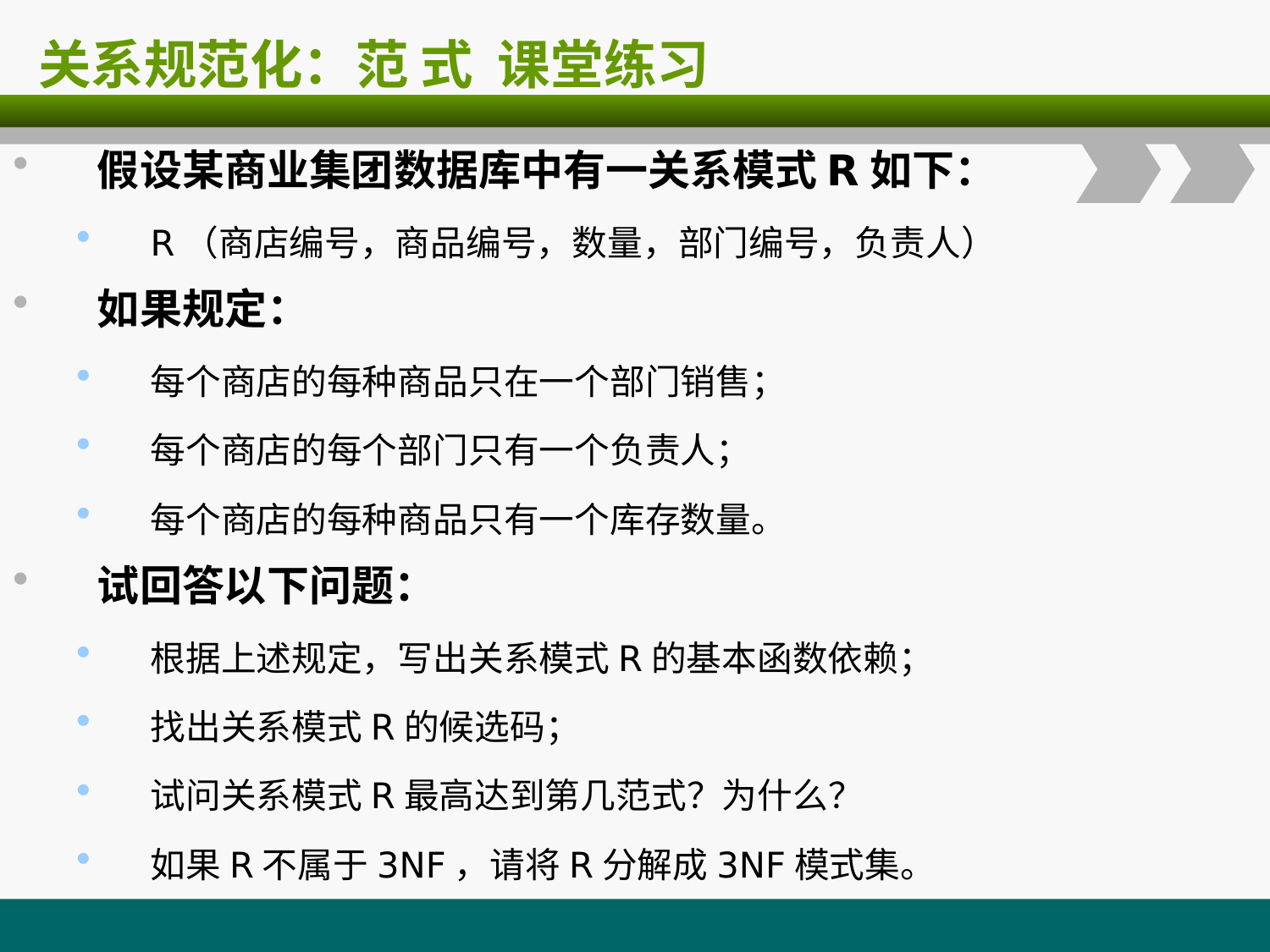

# 关系规范化：范 式  课堂练习
假设某商业集团数据库中有一关系模式R如下：
R（商店编号，商品编号，数量，部门编号，负责人）
如果规定：
每个商店的每种商品只在一个部门销售；
每个商店的每个部门只有一个负责人；
每个商店的每种商品只有一个库存数量。
试回答以下问题：
根据上述规定，写出关系模式R的基本函数依赖；
找出关系模式R的候选码；
试问关系模式R最高达到第几范式？为什么？
如果R不属于3NF，请将R分解成3NF模式集。